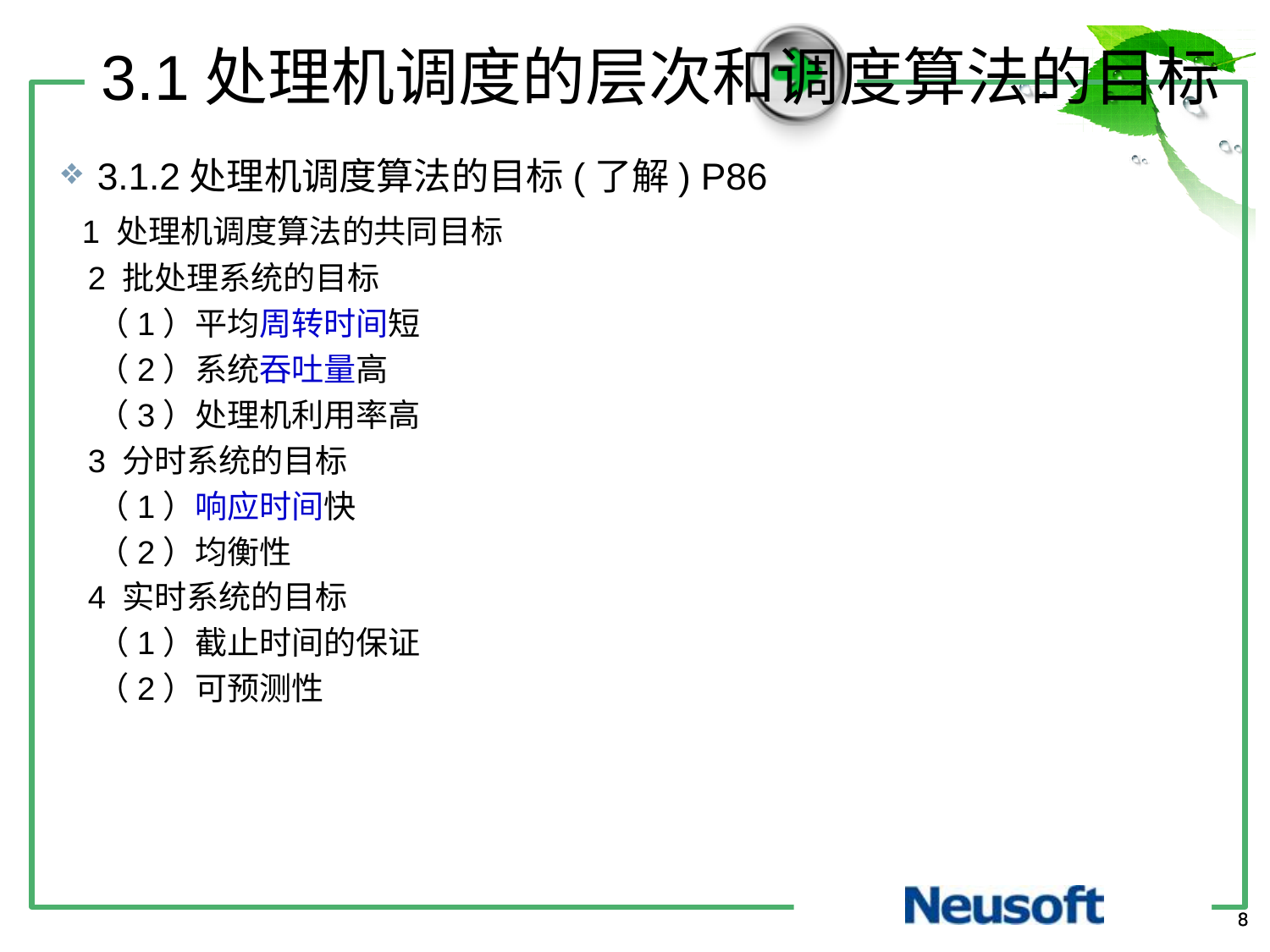

3.1处理机调度的层次和调度算法的目标
3.1.2处理机调度算法的目标(了解) P86
  1 处理机调度算法的共同目标
   2 批处理系统的目标
	（1）平均周转时间短
	（2）系统吞吐量高
	（3）处理机利用率高
   3 分时系统的目标
	（1）响应时间快
	（2）均衡性
   4 实时系统的目标
	（1）截止时间的保证
	（2）可预测性
8
8